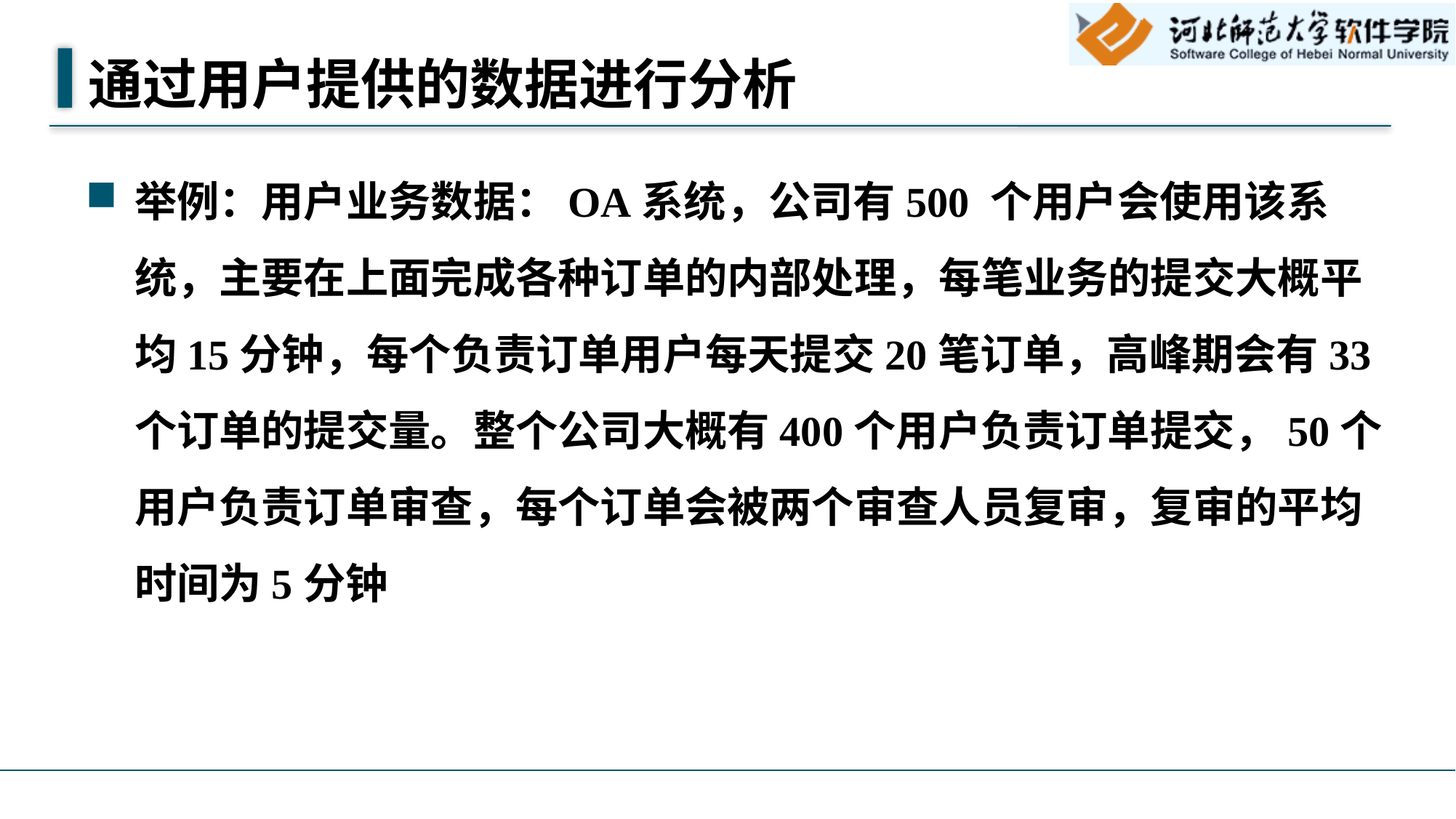

# 通过用户提供的数据进行分析
举例：用户业务数据：OA系统，公司有500 个用户会使用该系统，主要在上面完成各种订单的内部处理，每笔业务的提交大概平均15分钟，每个负责订单用户每天提交20笔订单，高峰期会有33个订单的提交量。整个公司大概有400个用户负责订单提交，50个用户负责订单审查，每个订单会被两个审查人员复审，复审的平均时间为5分钟